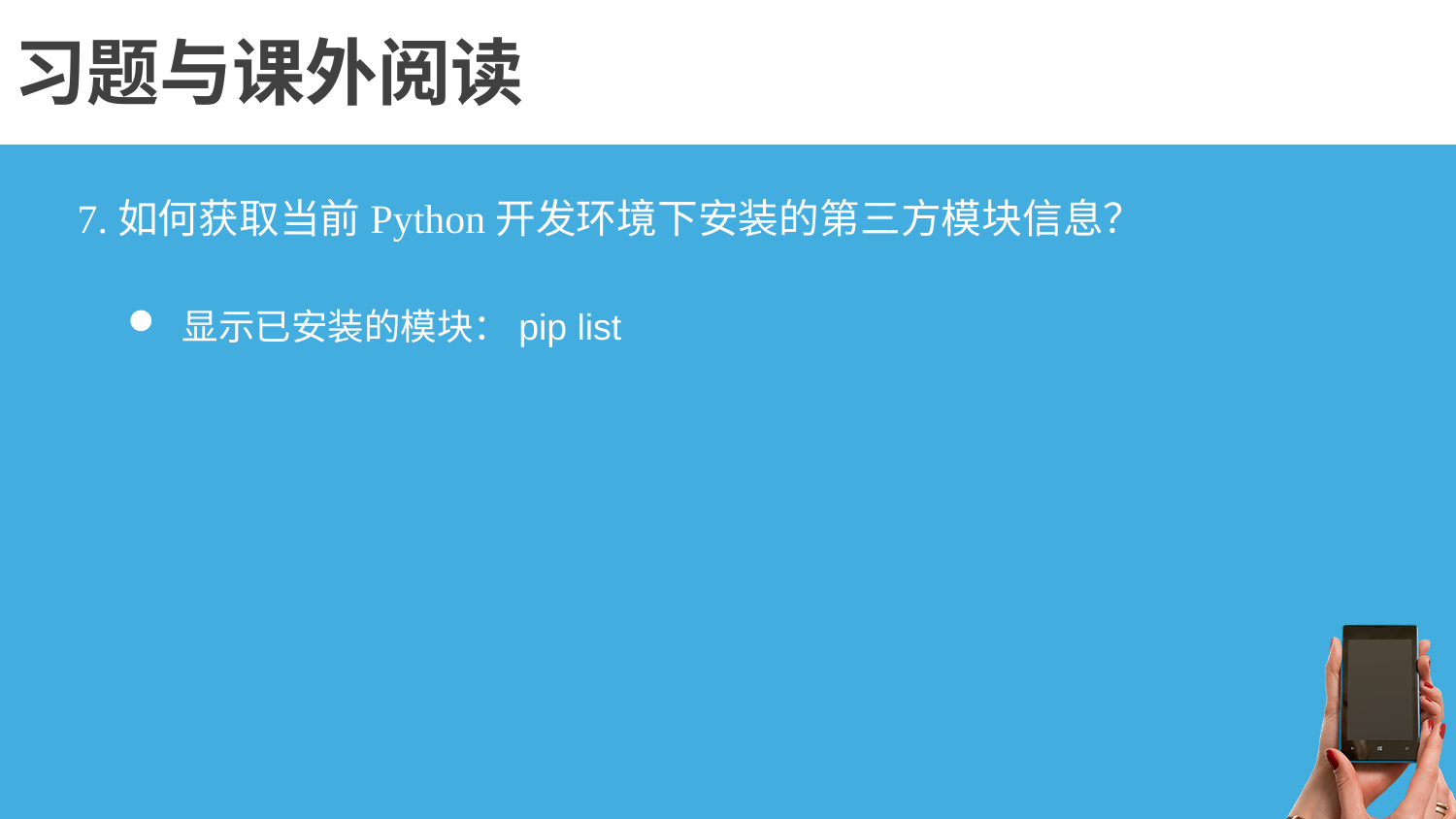

# 习题与课外阅读
7.如何获取当前Python开发环境下安装的第三方模块信息？
显示已安装的模块：pip list